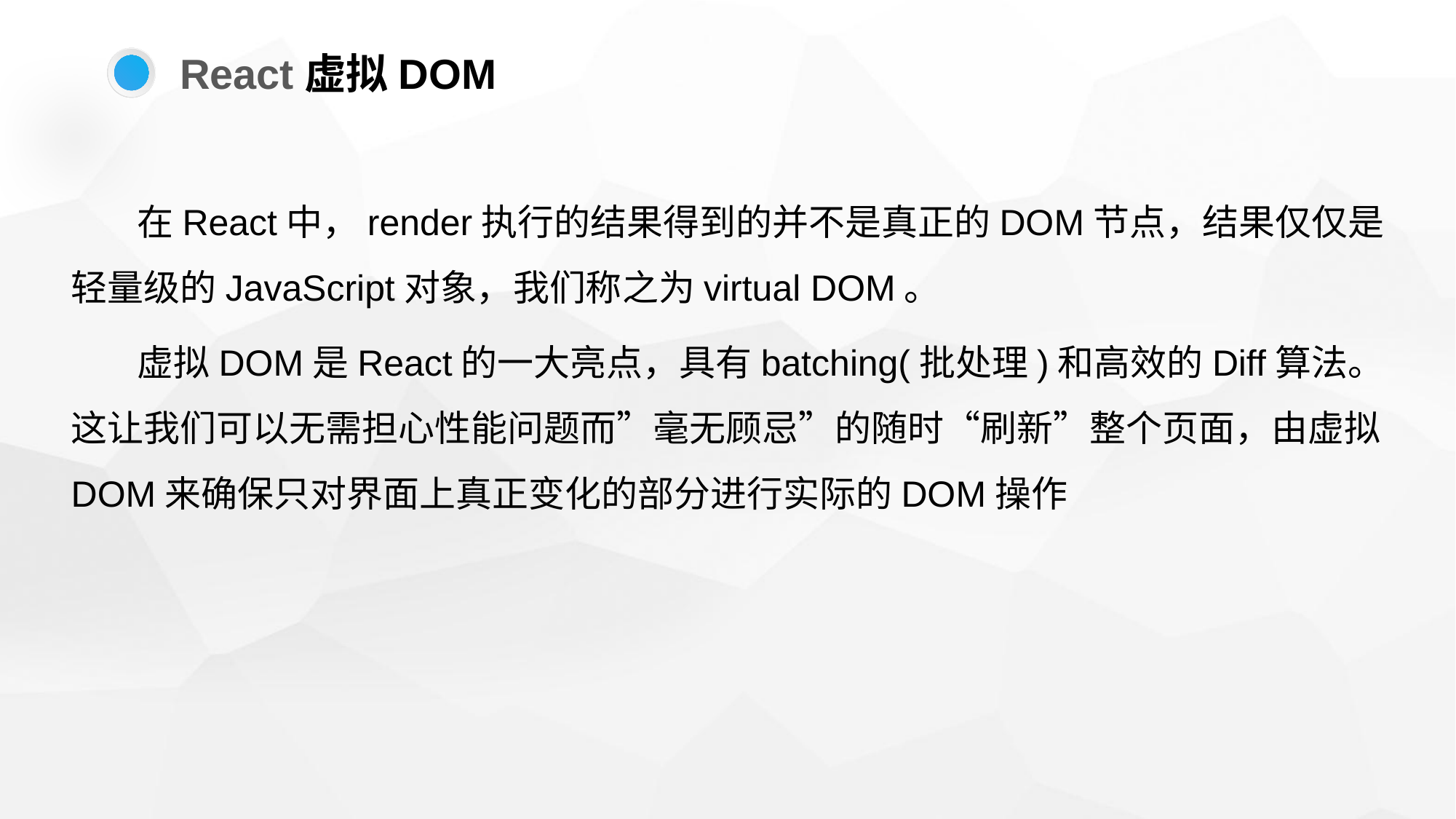

React虚拟DOM

       在React中，render执行的结果得到的并不是真正的DOM节点，结果仅仅是轻量级的JavaScript对象，我们称之为virtual DOM。
       虚拟DOM是React的一大亮点，具有batching(批处理)和高效的Diff算法。这让我们可以无需担心性能问题而”毫无顾忌”的随时“刷新”整个页面，由虚拟 DOM来确保只对界面上真正变化的部分进行实际的DOM操作